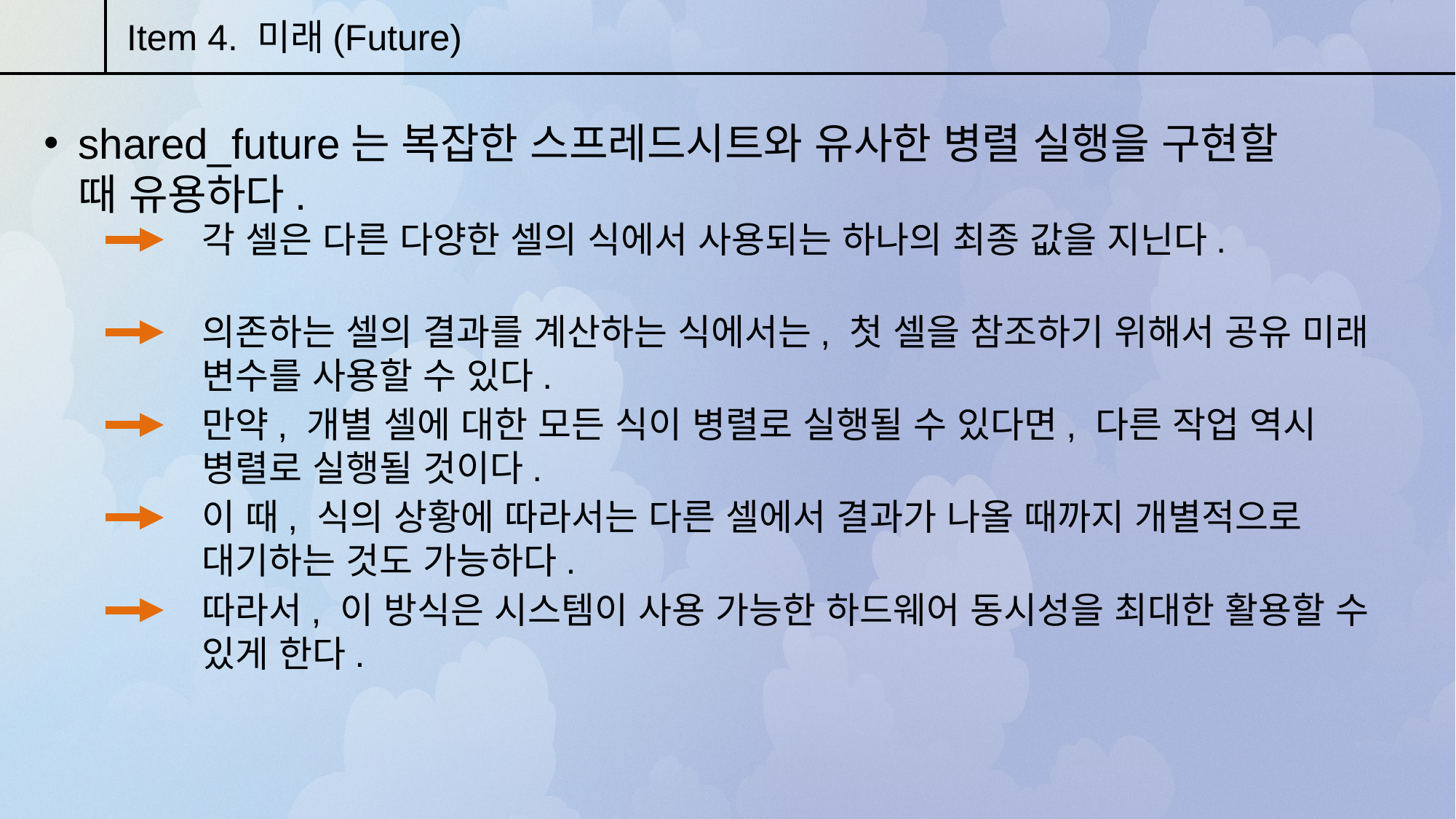

Item 4. 미래(Future)
shared_future는 복잡한 스프레드시트와 유사한 병렬 실행을 구현할 때 유용하다.
각 셀은 다른 다양한 셀의 식에서 사용되는 하나의 최종 값을 지닌다.
의존하는 셀의 결과를 계산하는 식에서는, 첫 셀을 참조하기 위해서 공유 미래 변수를 사용할 수 있다.
만약, 개별 셀에 대한 모든 식이 병렬로 실행될 수 있다면, 다른 작업 역시 병렬로 실행될 것이다.
이 때, 식의 상황에 따라서는 다른 셀에서 결과가 나올 때까지 개별적으로 대기하는 것도 가능하다.
따라서, 이 방식은 시스템이 사용 가능한 하드웨어 동시성을 최대한 활용할 수 있게 한다.